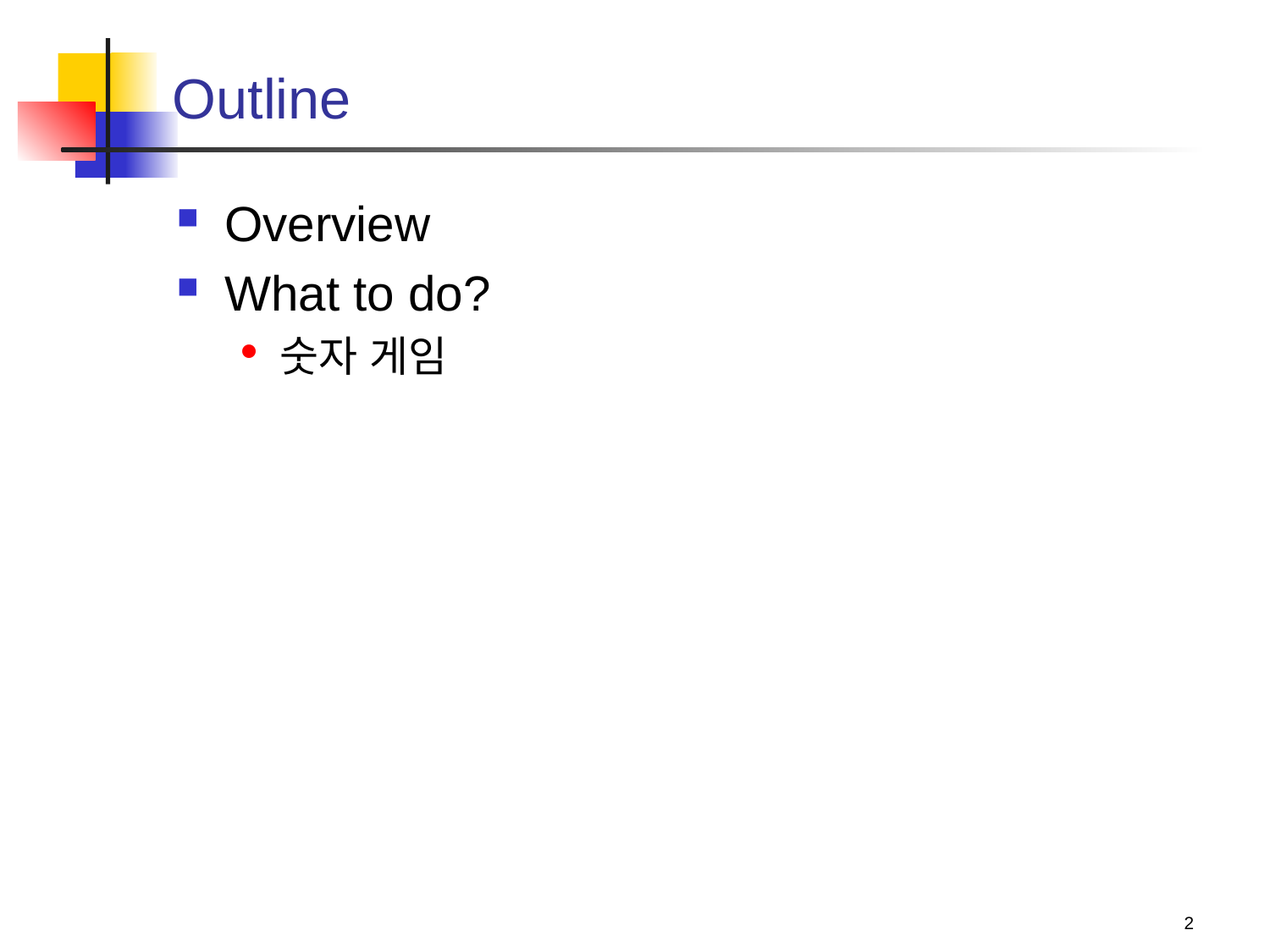

# Outline
Overview
What to do?
숫자 게임
2